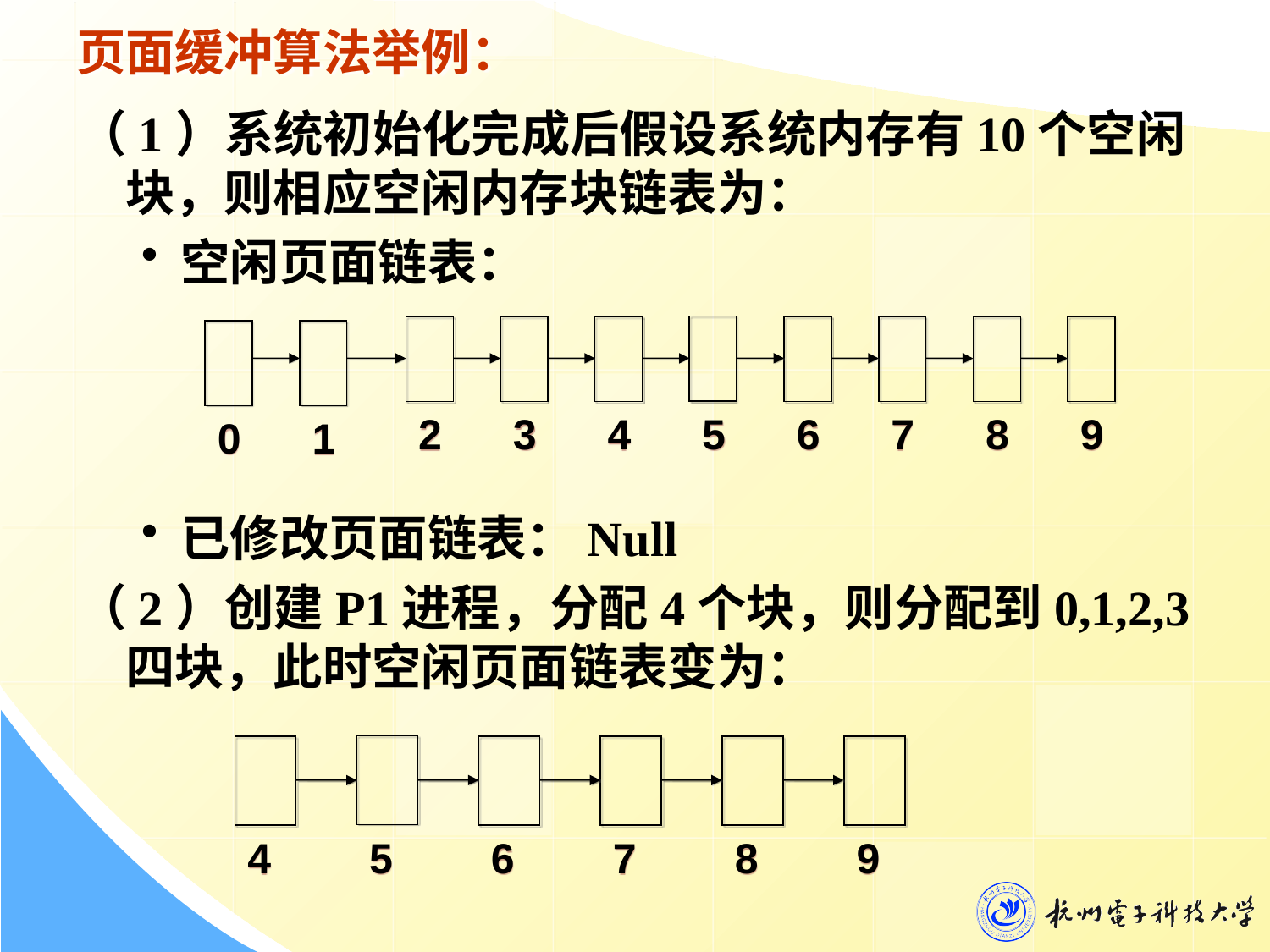

# 页面缓冲算法举例：
（1）系统初始化完成后假设系统内存有10个空闲块，则相应空闲内存块链表为：
空闲页面链表：

已修改页面链表：Null
（2）创建P1进程，分配4个块，则分配到0,1,2,3四块，此时空闲页面链表变为：

2
3
4
5
6
7
8
9
0
1

4
5
6
7
8
9